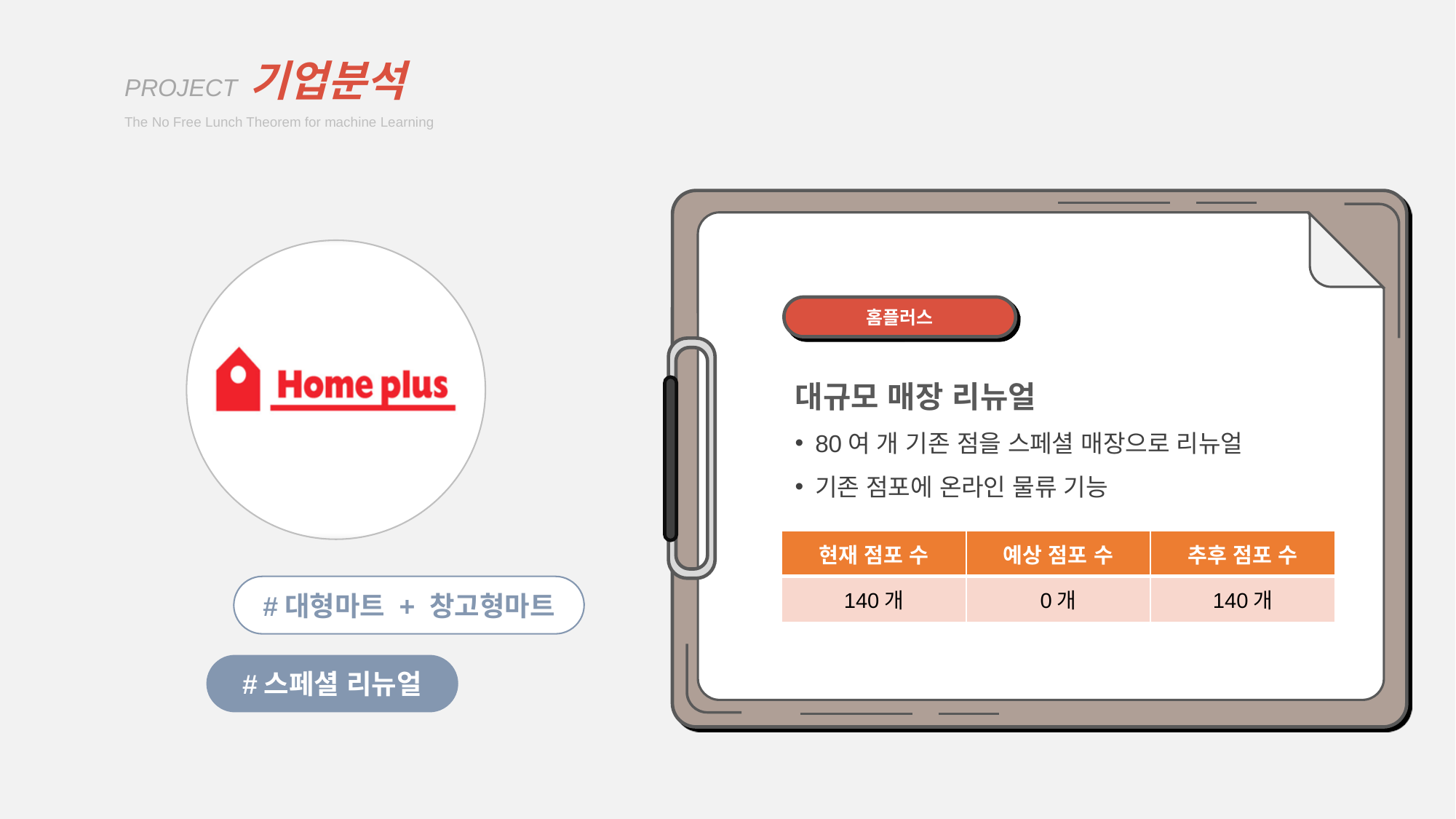

PROJECT 기업분석
The No Free Lunch Theorem for machine Learning

홈플러스
대규모 매장 리뉴얼
80여 개 기존 점을 스페셜 매장으로 리뉴얼
기존 점포에 온라인 물류 기능
| 현재 점포 수 | 예상 점포 수 | 추후 점포 수 |
| --- | --- | --- |
| 140개 | 0개 | 140개 |
#대형마트 + 창고형마트
#스페셜 리뉴얼